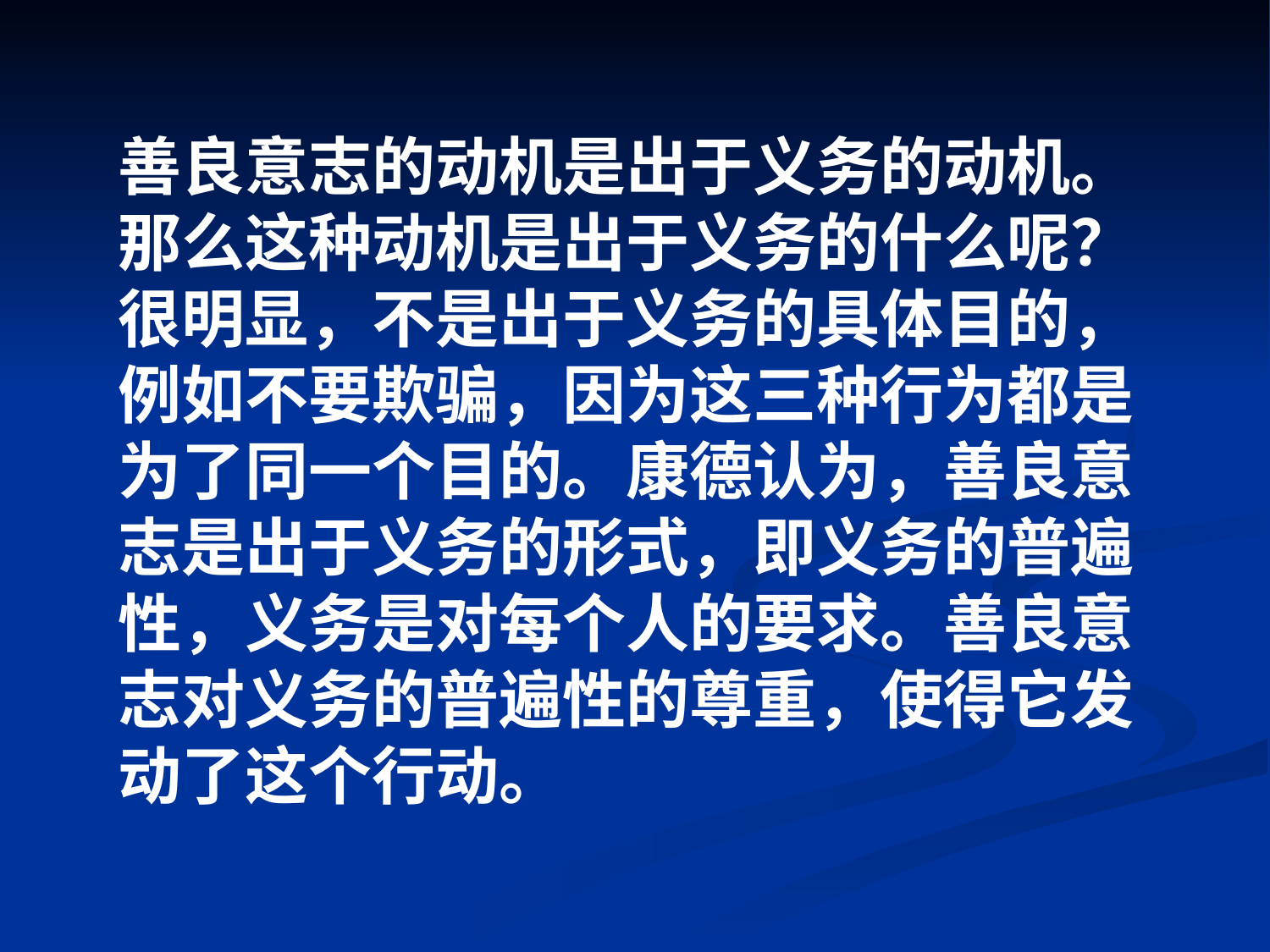

善良意志的动机是出于义务的动机。那么这种动机是出于义务的什么呢？
很明显，不是出于义务的具体目的，例如不要欺骗，因为这三种行为都是为了同一个目的。康德认为，善良意志是出于义务的形式，即义务的普遍性，义务是对每个人的要求。善良意志对义务的普遍性的尊重，使得它发动了这个行动。